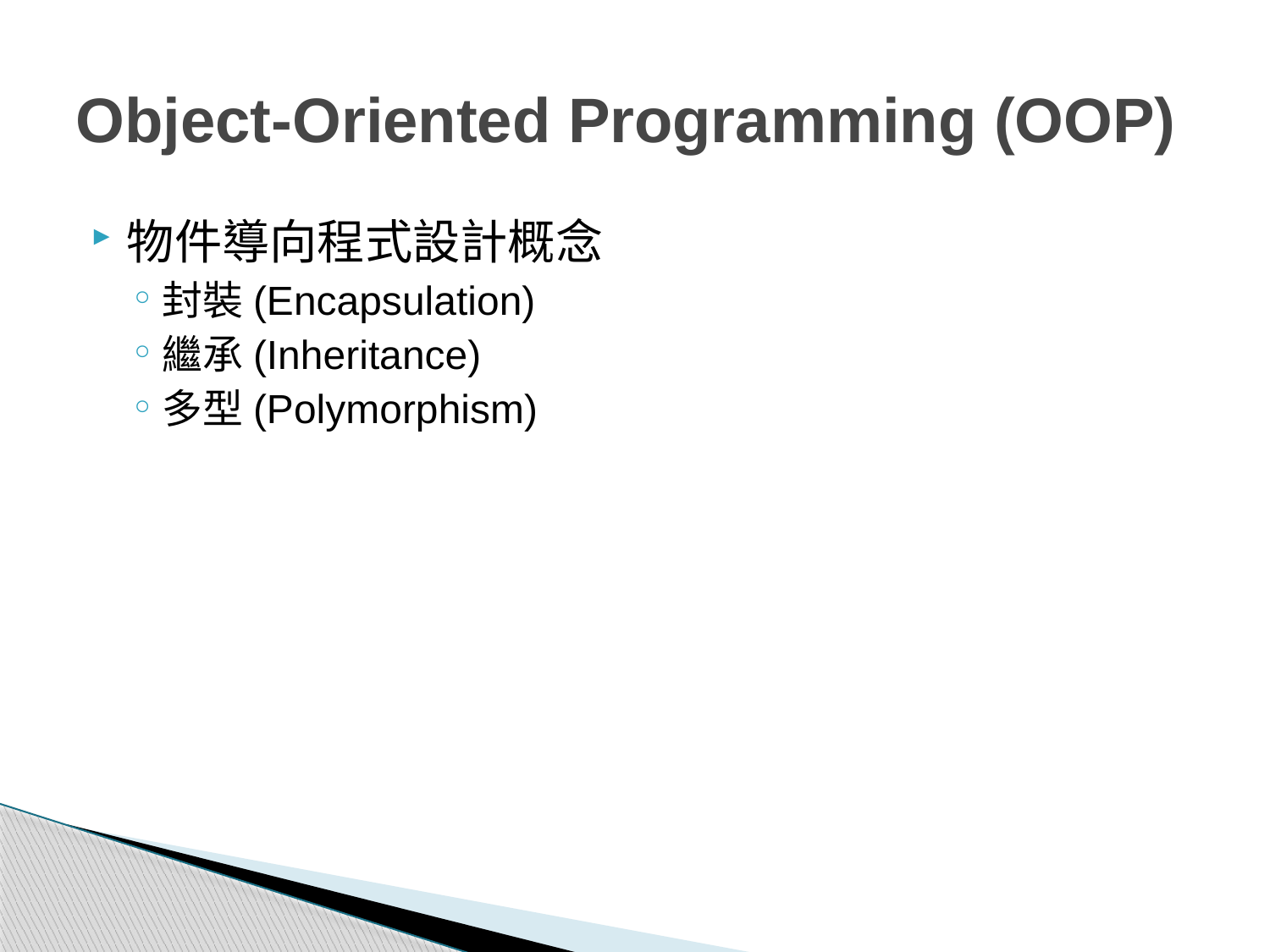

# Object-Oriented Programming (OOP)
物件導向程式設計概念
封裝(Encapsulation)
繼承(Inheritance)
多型(Polymorphism)